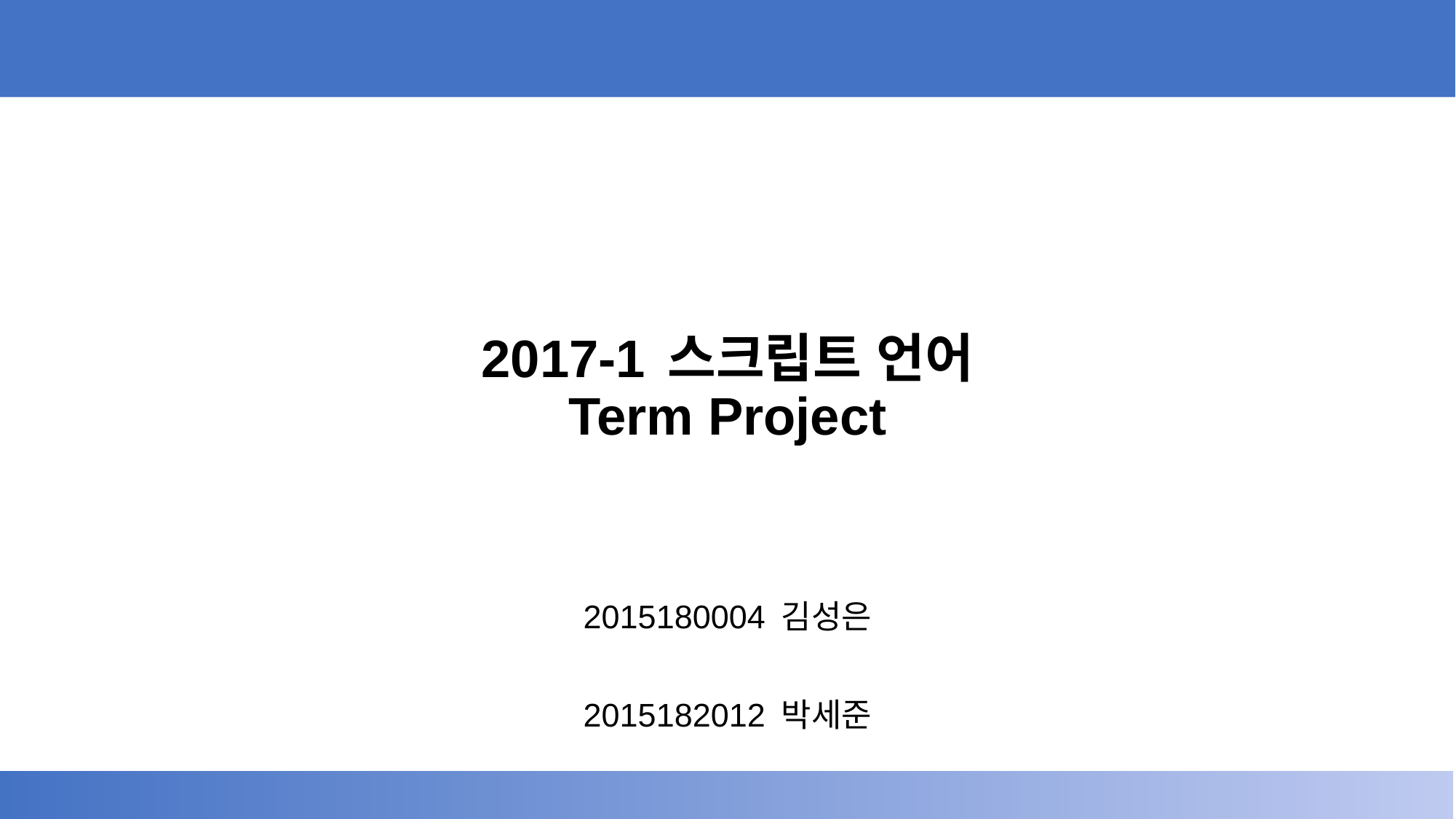

# 2017-1 스크립트 언어 Term Project

2015180004 김성은

2015182012 박세준